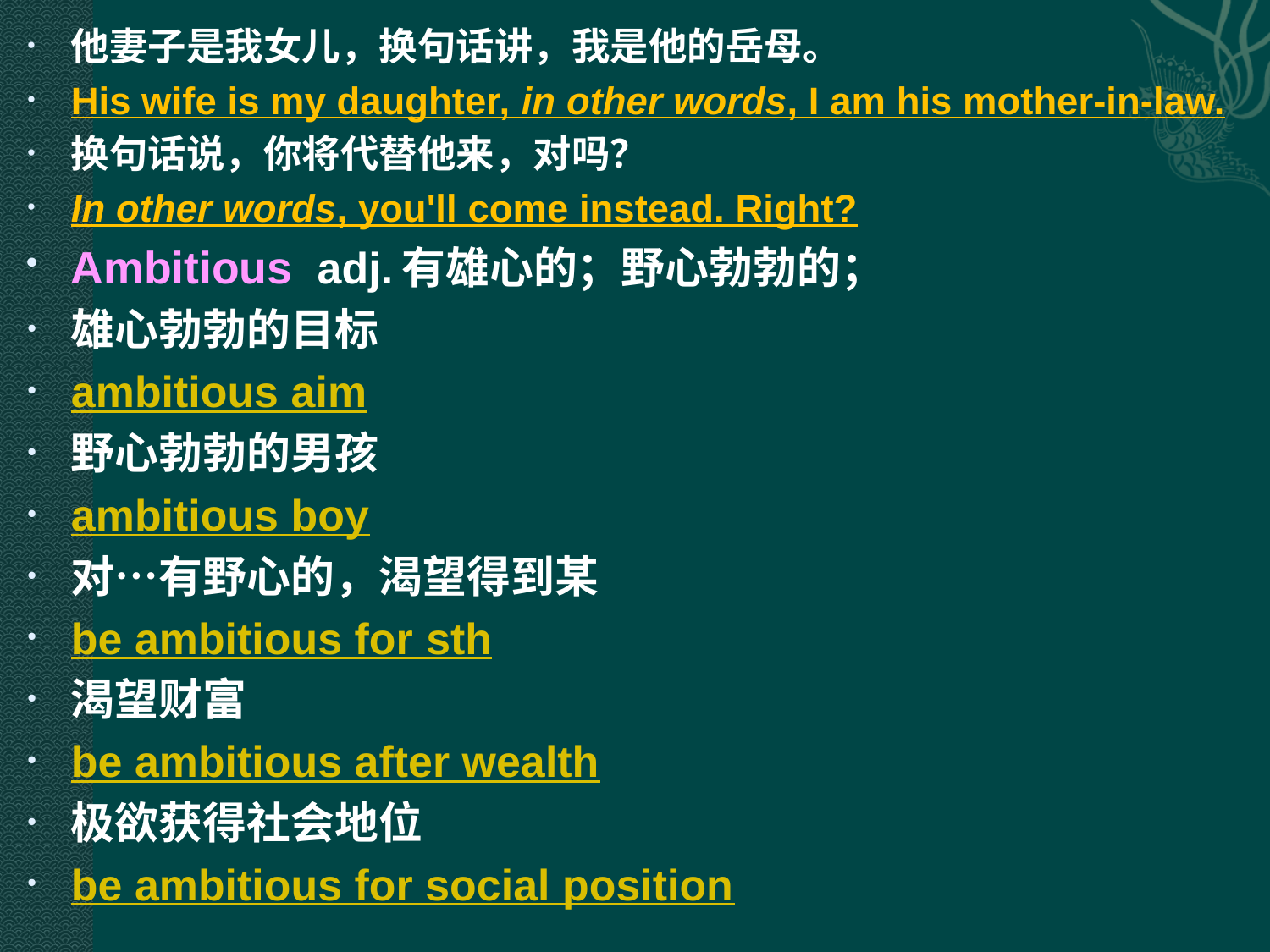

他妻子是我女儿，换句话讲，我是他的岳母。
His wife is my daughter, in other words, I am his mother-in-law.
换句话说，你将代替他来，对吗？
In other words, you'll come instead. Right?
Ambitious  adj.有雄心的；野心勃勃的；
雄心勃勃的目标
ambitious aim
野心勃勃的男孩
ambitious boy
对…有野心的，渴望得到某
be ambitious for sth
渴望财富
be ambitious after wealth
极欲获得社会地位
be ambitious for social position